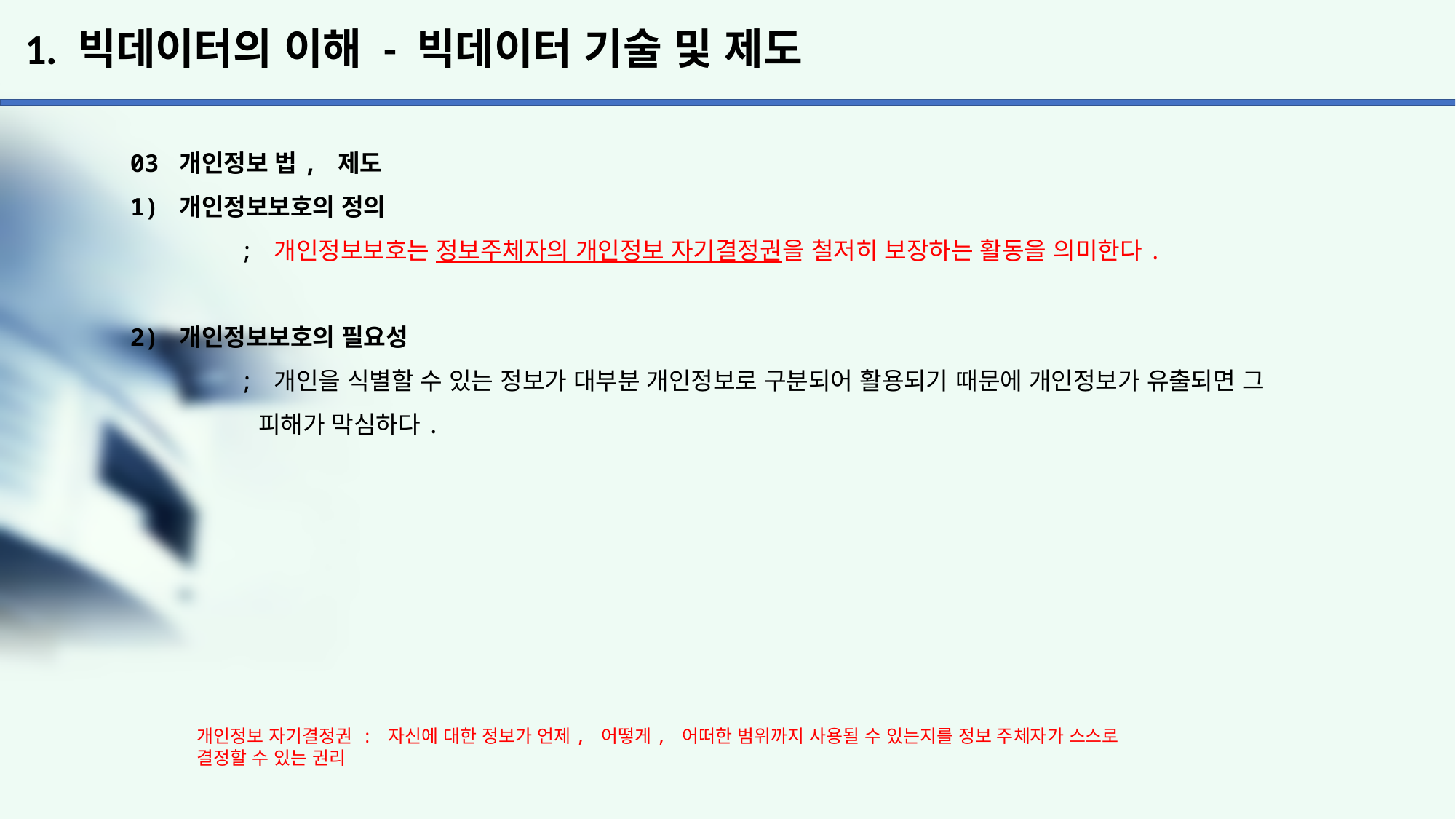

# 1. 빅데이터의 이해 - 빅데이터 기술 및 제도
03 개인정보 법, 제도
1) 개인정보보호의 정의
	; 개인정보보호는 정보주체자의 개인정보 자기결정권을 철저히 보장하는 활동을 의미한다.

2) 개인정보보호의 필요성
	; 개인을 식별할 수 있는 정보가 대부분 개인정보로 구분되어 활용되기 때문에 개인정보가 유출되면 그
	  피해가 막심하다.
개인정보 자기결정권 : 자신에 대한 정보가 언제, 어떻게, 어떠한 범위까지 사용될 수 있는지를 정보 주체자가 스스로
결정할 수 있는 권리